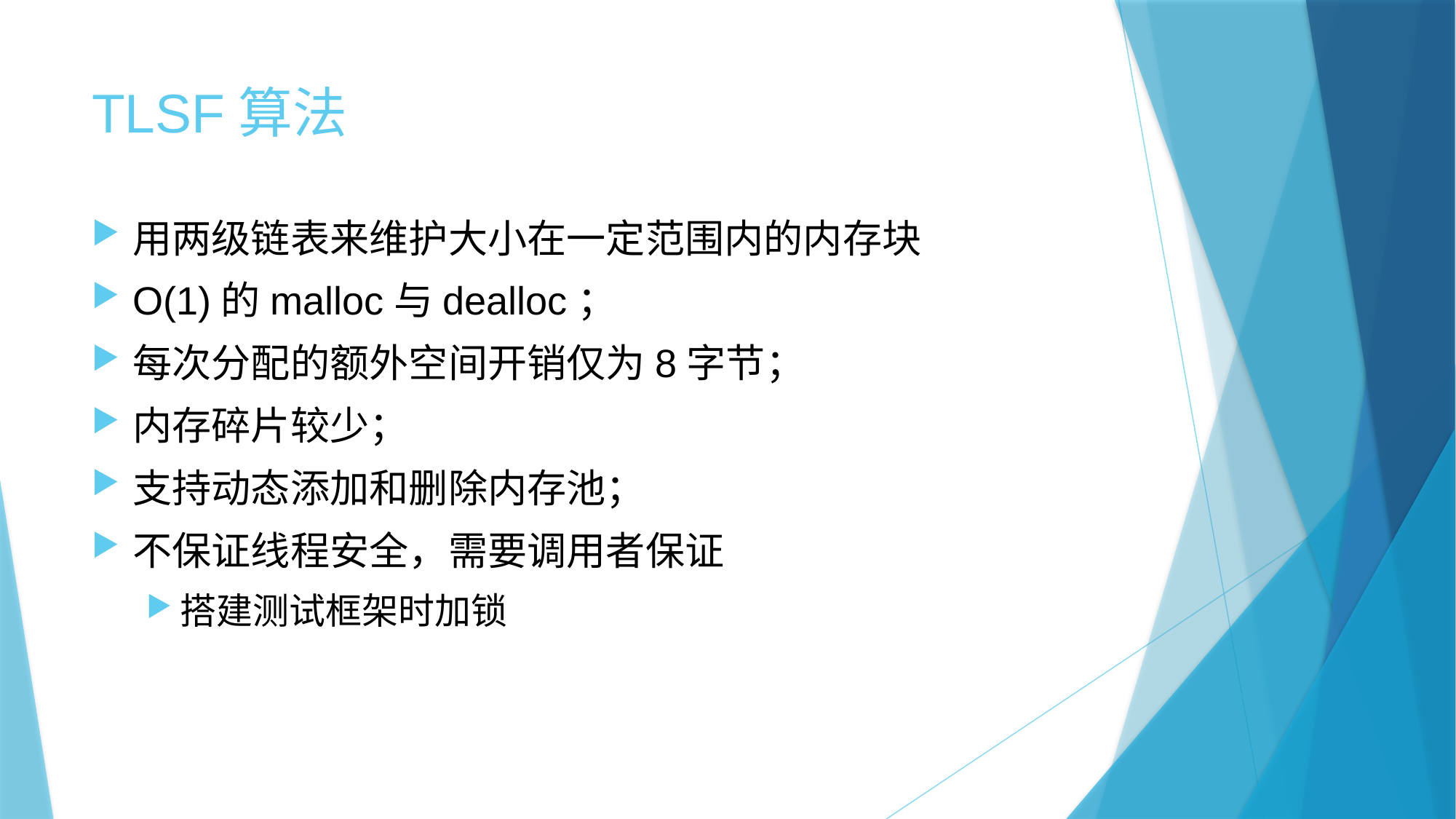

# TLSF算法
用两级链表来维护大小在一定范围内的内存块
O(1)的malloc与dealloc；
每次分配的额外空间开销仅为8字节；
内存碎片较少；
支持动态添加和删除内存池；
不保证线程安全，需要调用者保证
搭建测试框架时加锁